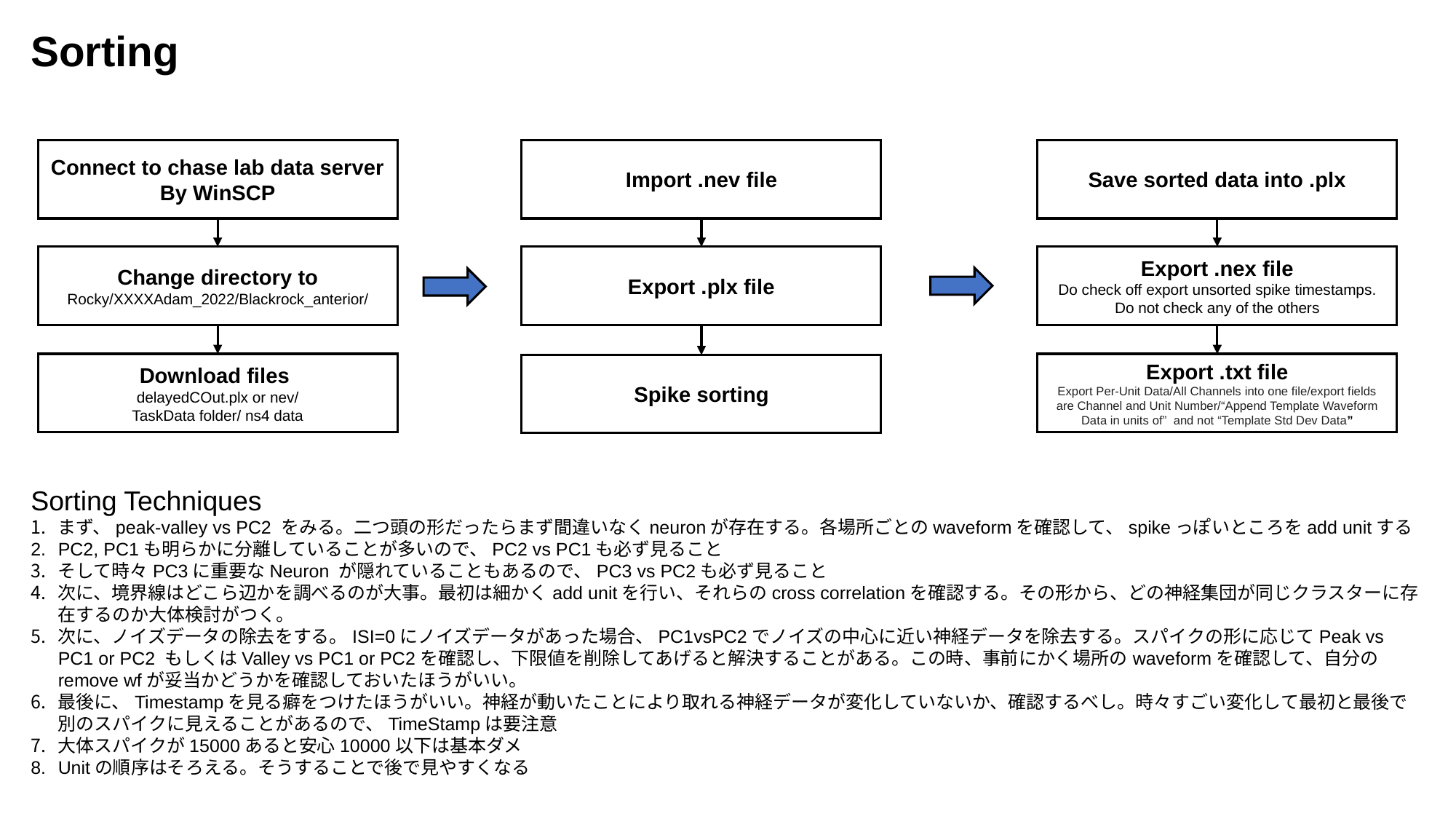

Sorting
Connect to chase lab data server
By WinSCP
Import .nev file
Save sorted data into .plx
Change directory to Rocky/XXXXAdam_2022/Blackrock_anterior/
Export .nex file
Do check off export unsorted spike timestamps. Do not check any of the others
Export .plx file

Export .txt file
Export Per-Unit Data/All Channels into one file/export fields are Channel and Unit Number/“Append Template Waveform Data in units of”  and not “Template Std Dev Data”
Download files
delayedCOut.plx or nev/
TaskData folder/ ns4 data
Spike sorting
Sorting Techniques
まず、peak-valley vs PC2 をみる。二つ頭の形だったらまず間違いなくneuronが存在する。各場所ごとのwaveformを確認して、spikeっぽいところをadd unitする
PC2, PC1も明らかに分離していることが多いので、PC2 vs PC1も必ず見ること
そして時々PC3に重要なNeuron が隠れていることもあるので、PC3 vs PC2も必ず見ること
次に、境界線はどこら辺かを調べるのが大事。最初は細かくadd unitを行い、それらのcross correlationを確認する。その形から、どの神経集団が同じクラスターに存在するのか大体検討がつく。
次に、ノイズデータの除去をする。ISI=0にノイズデータがあった場合、PC1vsPC2でノイズの中心に近い神経データを除去する。スパイクの形に応じてPeak vs PC1 or PC2 もしくはValley vs PC1 or PC2を確認し、下限値を削除してあげると解決することがある。この時、事前にかく場所のwaveformを確認して、自分のremove wfが妥当かどうかを確認しておいたほうがいい。
最後に、Timestampを見る癖をつけたほうがいい。神経が動いたことにより取れる神経データが変化していないか、確認するべし。時々すごい変化して最初と最後で別のスパイクに見えることがあるので、TimeStampは要注意
大体スパイクが15000あると安心10000以下は基本ダメ
Unitの順序はそろえる。そうすることで後で見やすくなる